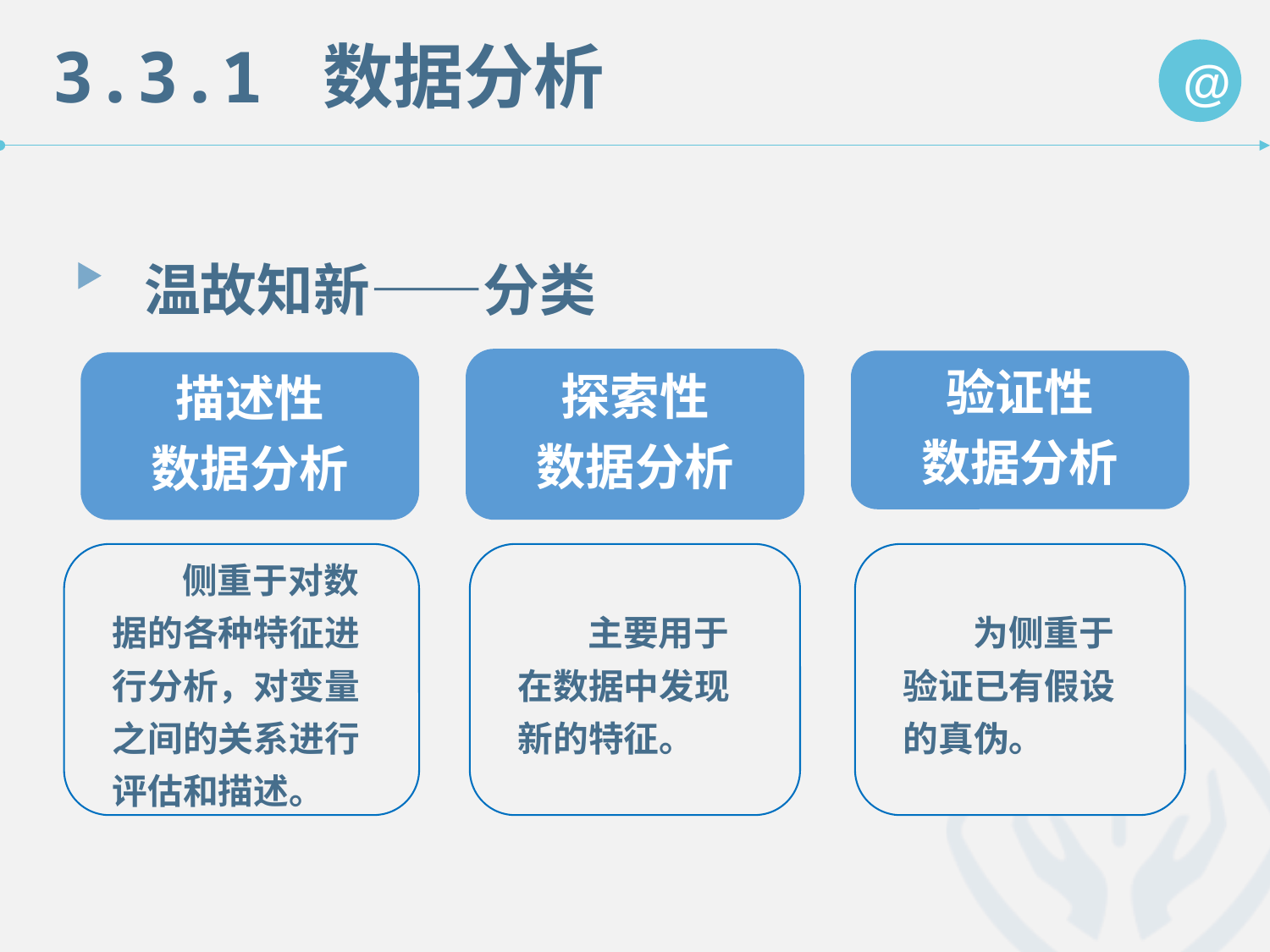

3.3.1 数据分析
@
温故知新——分类

探索性
数据分析
验证性
数据分析
描述性
数据分析
侧重于对数据的各种特征进行分析，对变量之间的关系进行评估和描述。
主要用于在数据中发现新的特征。
为侧重于验证已有假设的真伪。